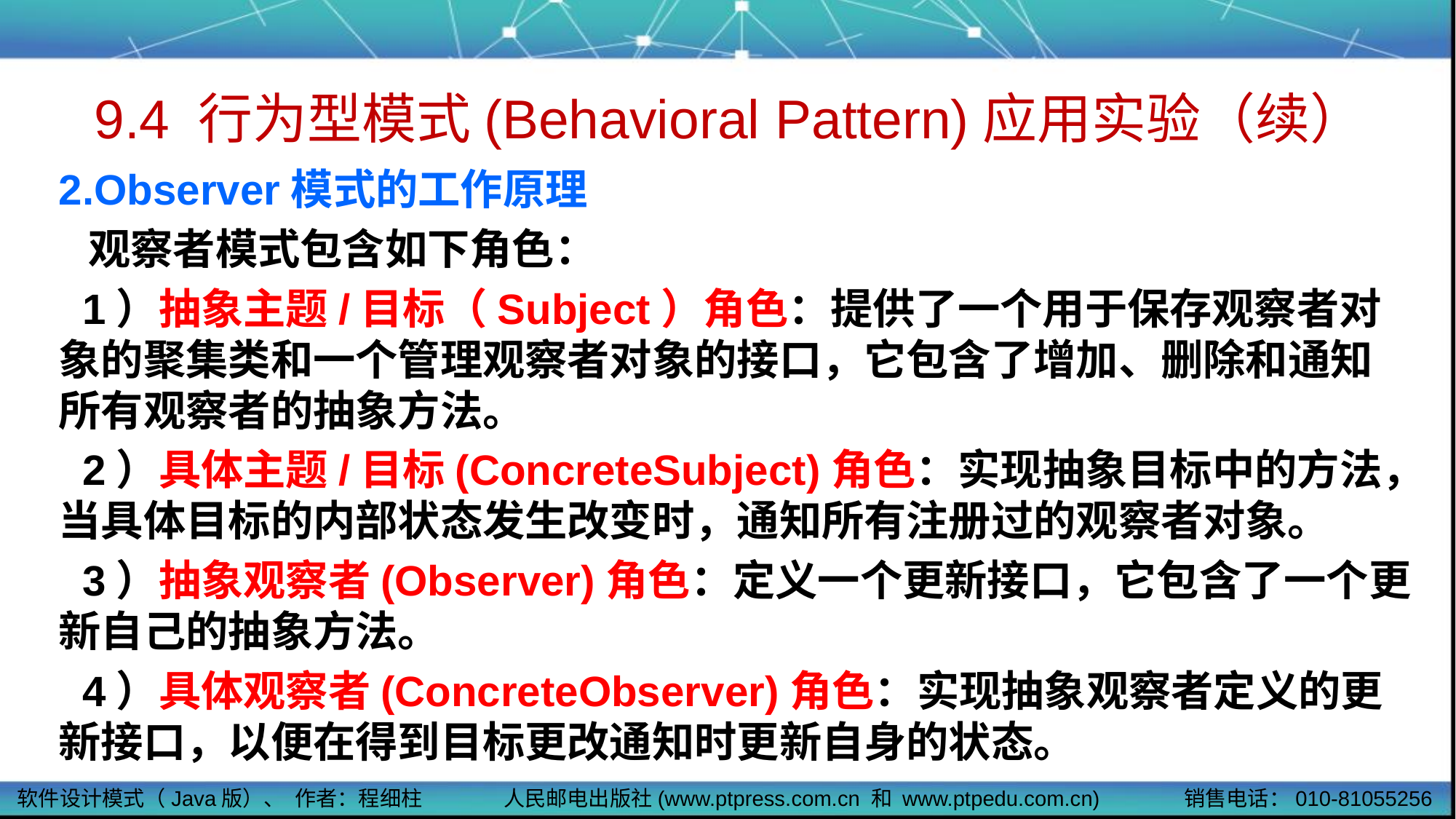

# 9.4 行为型模式(Behavioral Pattern)应用实验（续）
2.Observer模式的工作原理
  观察者模式包含如下角色：
  1）抽象主题/目标（Subject）角色：提供了一个用于保存观察者对象的聚集类和一个管理观察者对象的接口，它包含了增加、删除和通知所有观察者的抽象方法。
  2）具体主题/目标(ConcreteSubject)角色：实现抽象目标中的方法，当具体目标的内部状态发生改变时，通知所有注册过的观察者对象。
  3）抽象观察者(Observer)角色：定义一个更新接口，它包含了一个更新自己的抽象方法。
  4）具体观察者(ConcreteObserver)角色：实现抽象观察者定义的更新接口，以便在得到目标更改通知时更新自身的状态。
软件设计模式（Java版）、  作者：程细柱
人民邮电出版社(www.ptpress.com.cn 和 www.ptpedu.com.cn)
销售电话：010-81055256